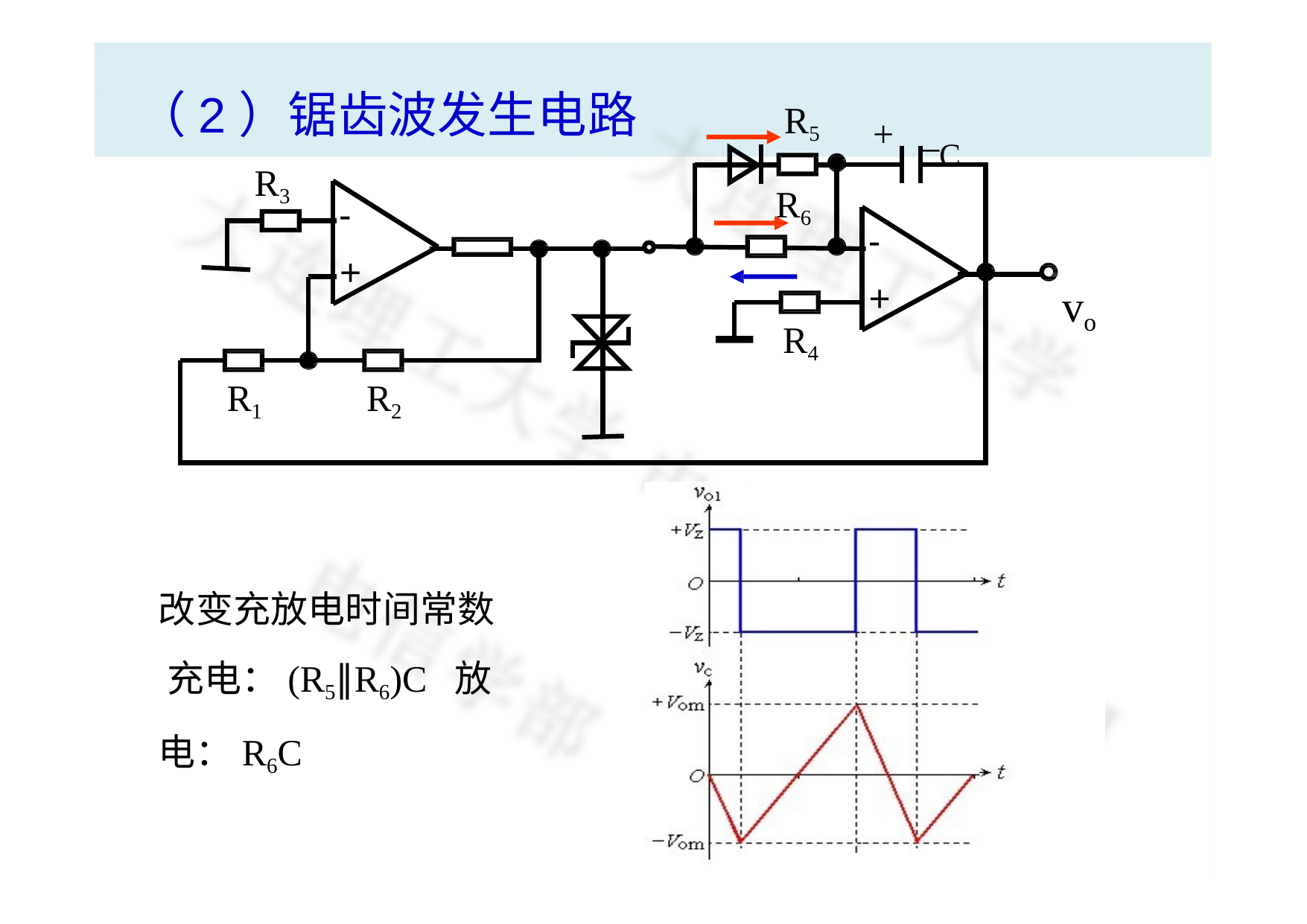

# （2）锯齿波发生电路
R5
–C
+

R3

R6
-
+

-

+

vo

R4

R1
R2

改变充放电时间常数  充电：(R5∥R6)C  放电：R6C